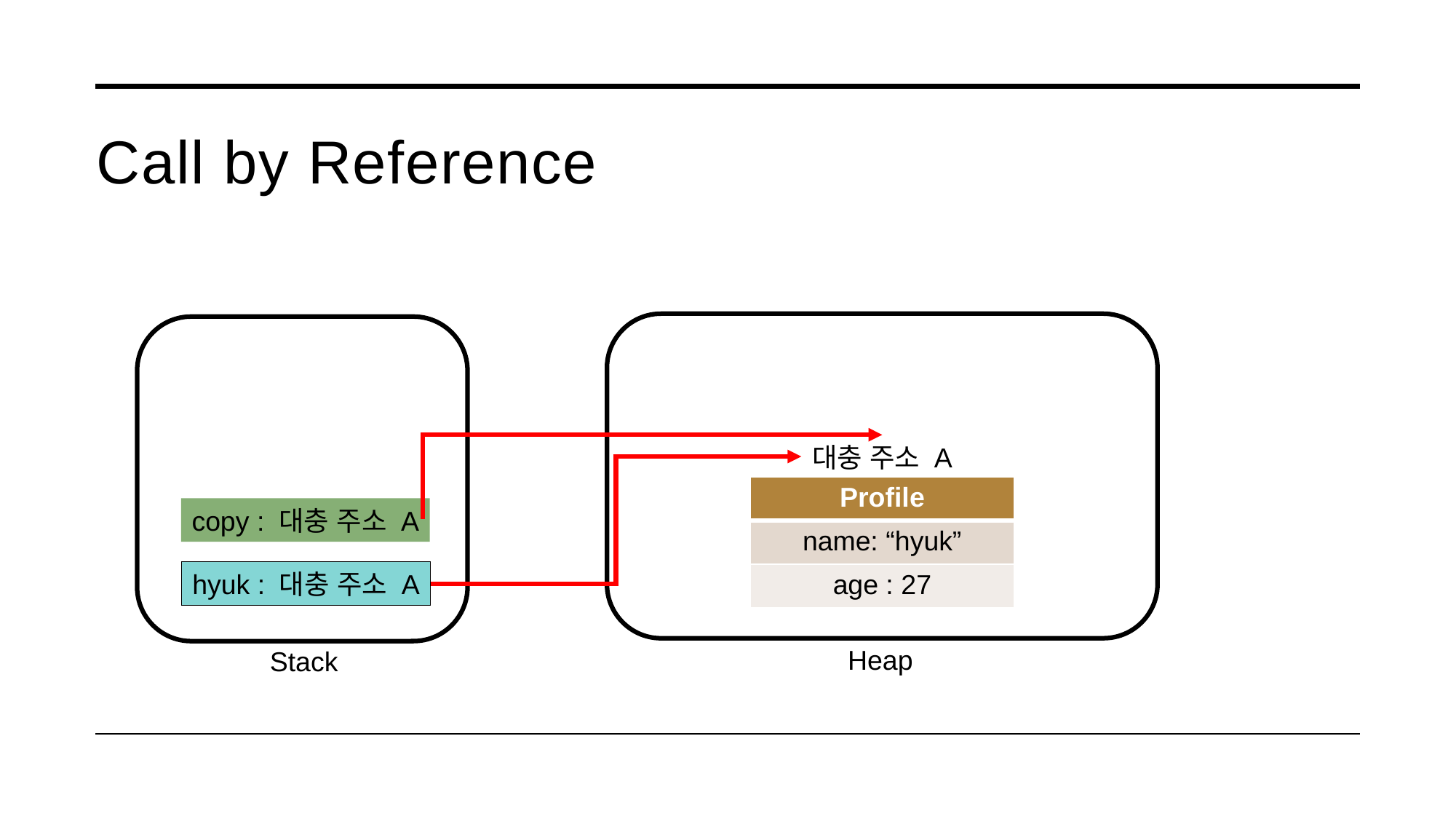

# Call by Reference

대충 주소 A
| Profile |
| --- |
| name: “hyuk” |
| age : 27 |
copy : 대충 주소 A
hyuk : 대충 주소 A
Heap
Stack